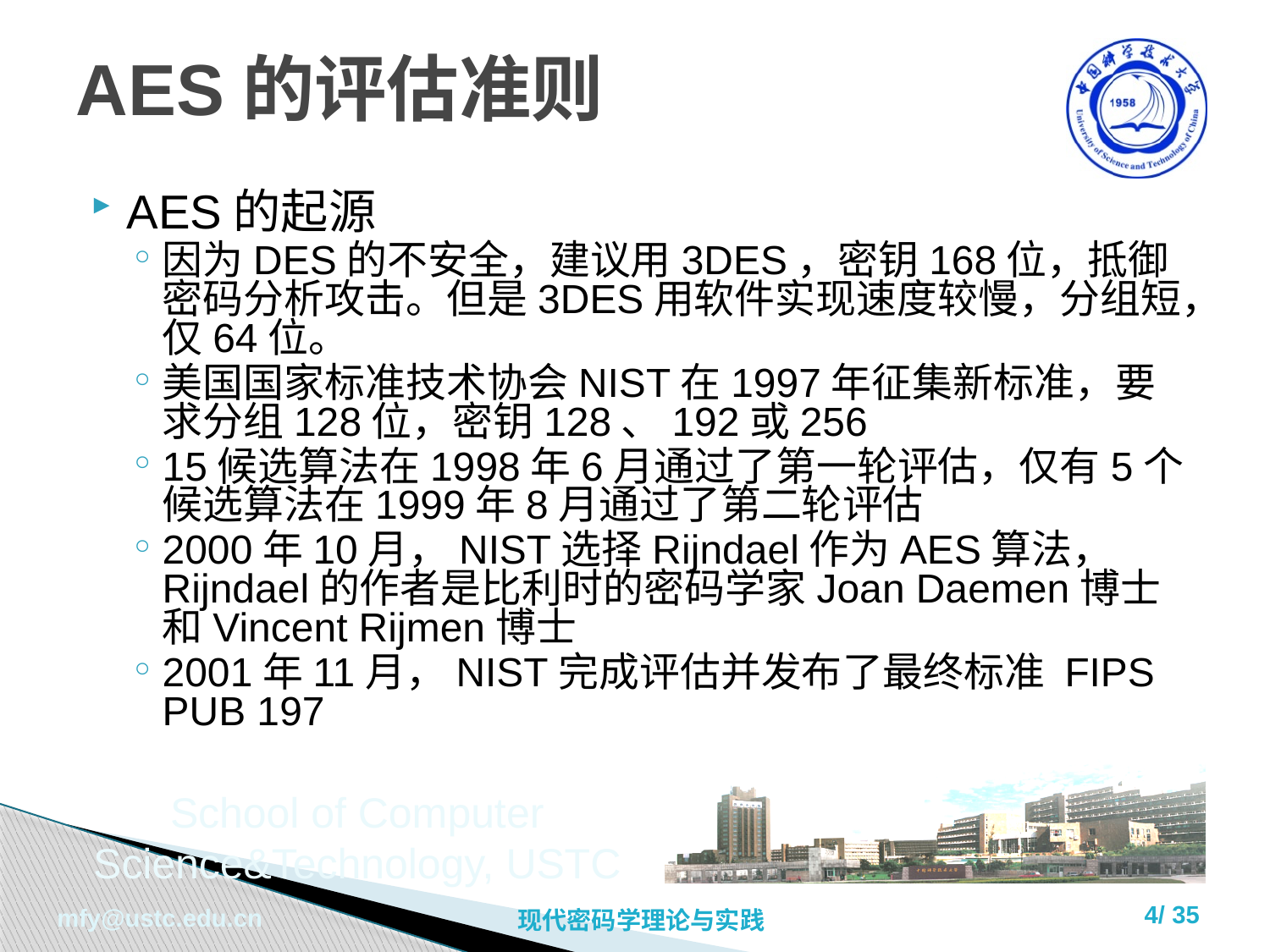

# AES的评估准则
AES的起源
因为DES的不安全，建议用3DES，密钥168位，抵御密码分析攻击。但是3DES用软件实现速度较慢，分组短，仅64位。
美国国家标准技术协会NIST在1997年征集新标准，要求分组128位，密钥128、192或256
15候选算法在1998年6月通过了第一轮评估，仅有5个候选算法在1999年8月通过了第二轮评估
2000年10月，NIST选择Rijndael作为AES算法， Rijndael的作者是比利时的密码学家Joan Daemen博士和Vincent Rijmen博士
2001年11月，NIST完成评估并发布了最终标准 FIPS PUB 197